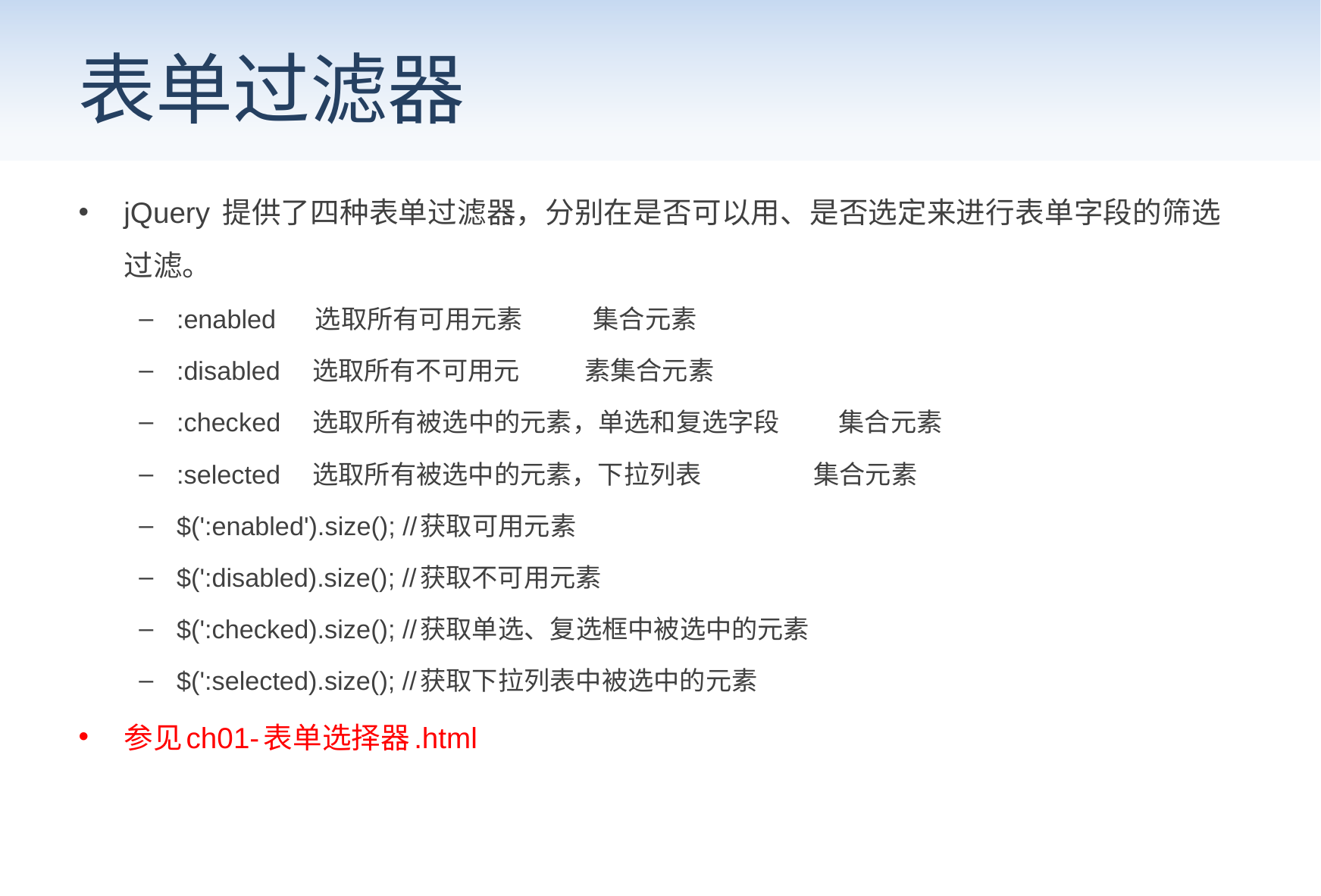

# 表单过滤器
jQuery 提供了四种表单过滤器，分别在是否可以用、是否选定来进行表单字段的筛选过滤。
:enabled     选取所有可用元素            集合元素
:disabled    选取所有不可用元           素集合元素
:checked    选取所有被选中的元素，单选和复选字段          集合元素
:selected    选取所有被选中的元素，下拉列表                   集合元素
$(':enabled').size(); //获取可用元素
$(':disabled).size(); //获取不可用元素
$(':checked).size(); //获取单选、复选框中被选中的元素
$(':selected).size(); //获取下拉列表中被选中的元素
参见ch01-表单选择器.html